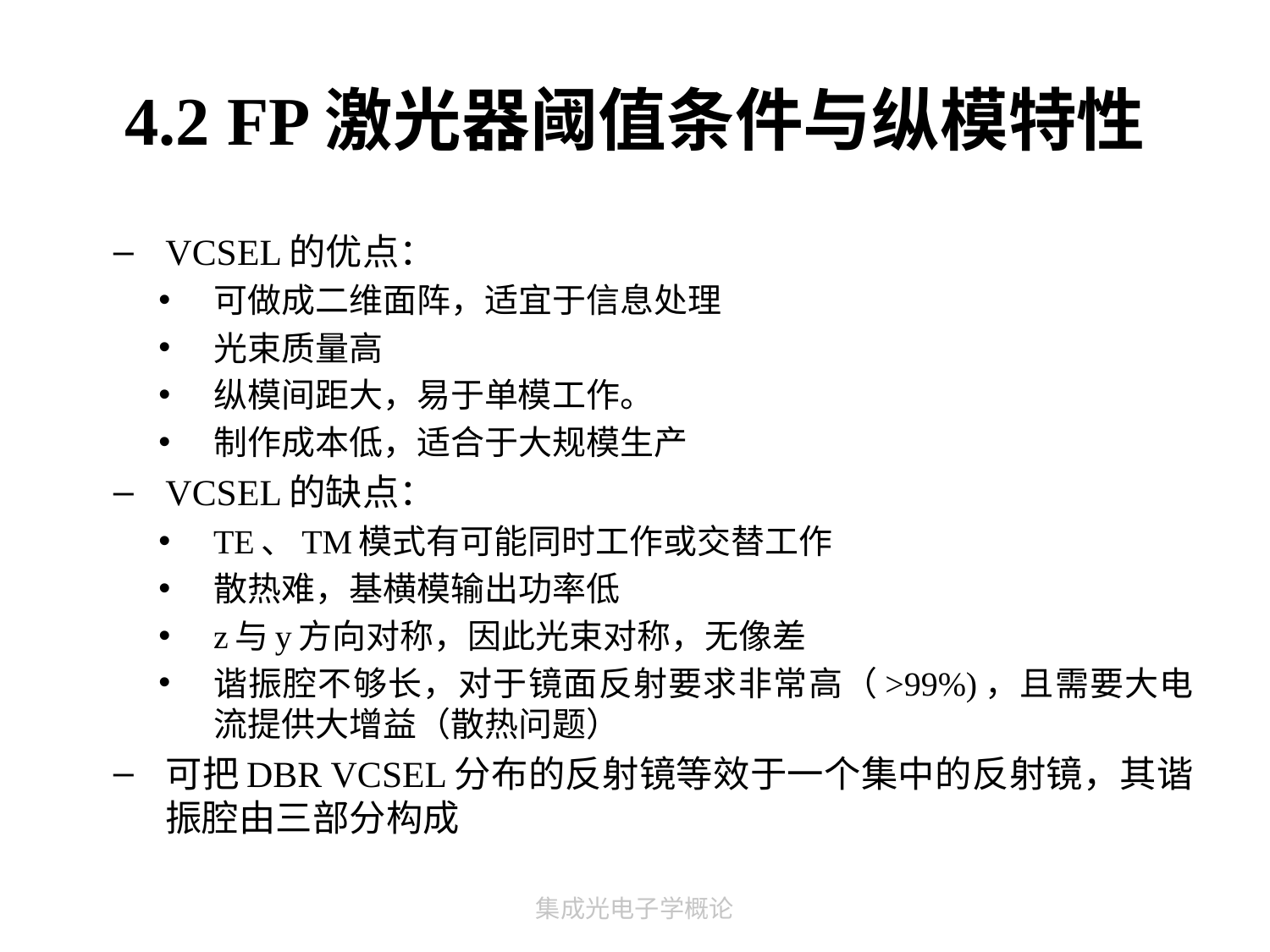

# 4.2 FP激光器阈值条件与纵模特性
VCSEL的优点：
可做成二维面阵，适宜于信息处理
光束质量高
纵模间距大，易于单模工作。
制作成本低，适合于大规模生产
VCSEL的缺点：
TE、TM模式有可能同时工作或交替工作
散热难，基横模输出功率低
z与y方向对称，因此光束对称，无像差
谐振腔不够长，对于镜面反射要求非常高（>99%)，且需要大电流提供大增益（散热问题）
可把DBR VCSEL分布的反射镜等效于一个集中的反射镜，其谐振腔由三部分构成

集成光电子学概论
20